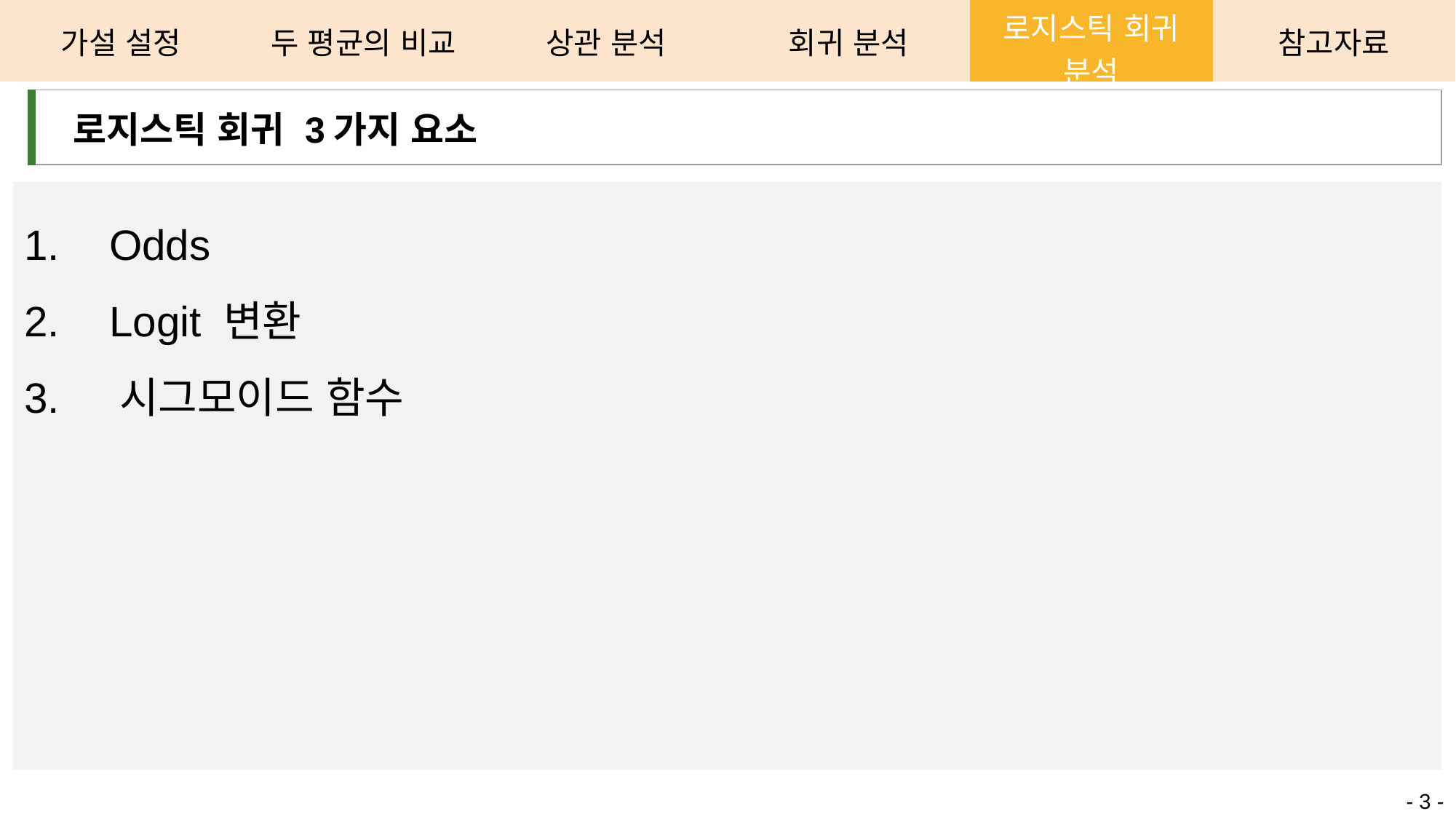

| 가설 설정 | 두 평균의 비교 | 상관 분석 | 회귀 분석 | 로지스틱 회귀 분석 | 참고자료 |
| --- | --- | --- | --- | --- | --- |
| 로지스틱 회귀 3가지 요소 |
| --- |
  Odds
  Logit 변환
  시그모이드 함수

- 3 -